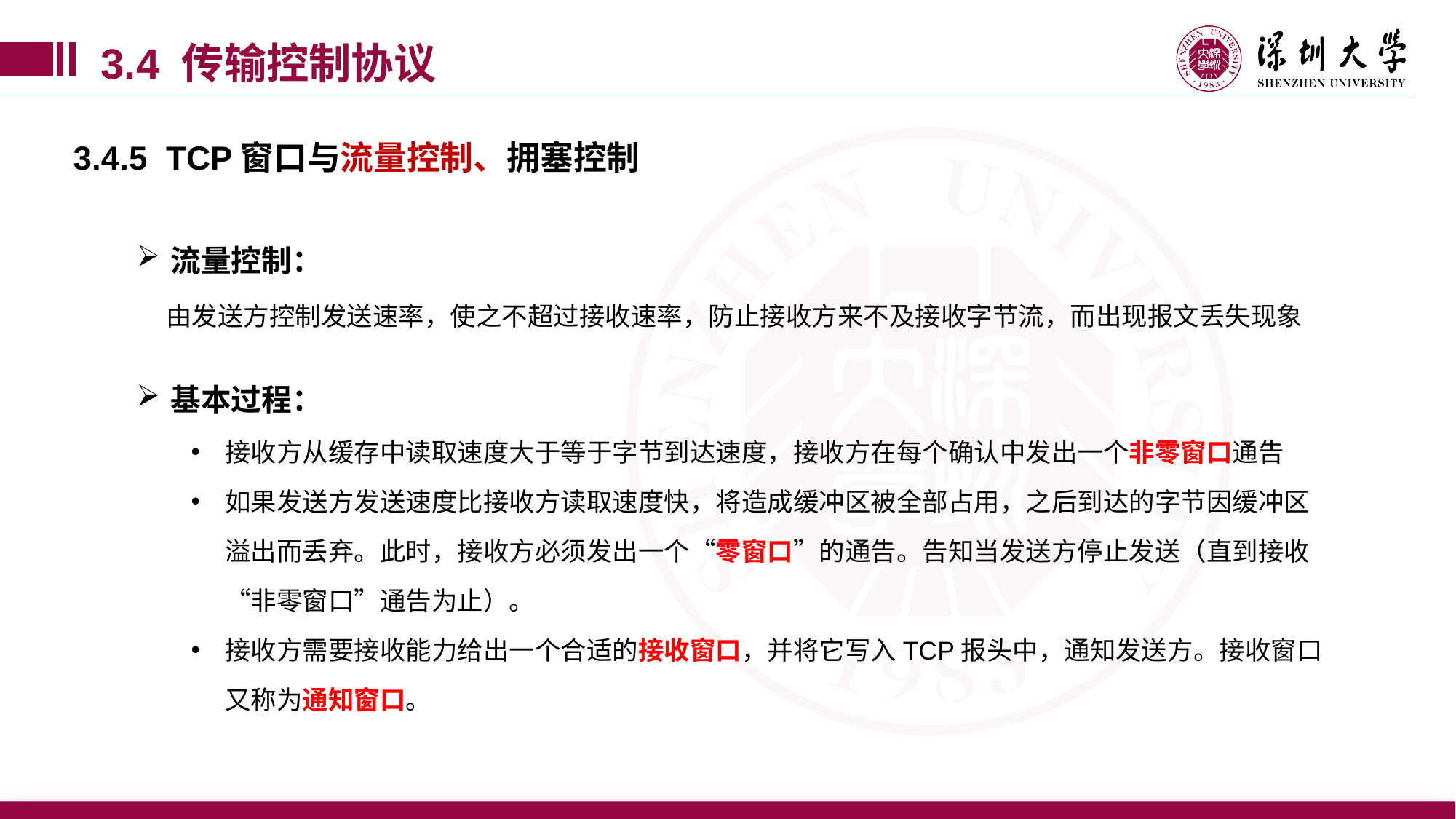

3.4 传输控制协议

3.4.5  TCP窗口与流量控制、拥塞控制
流量控制：
    由发送方控制发送速率，使之不超过接收速率，防止接收方来不及接收字节流，而出现报文丢失现象
基本过程：
接收方从缓存中读取速度大于等于字节到达速度，接收方在每个确认中发出一个非零窗口通告
如果发送方发送速度比接收方读取速度快，将造成缓冲区被全部占用，之后到达的字节因缓冲区溢出而丢弃。此时，接收方必须发出一个“零窗口”的通告。告知当发送方停止发送（直到接收“非零窗口”通告为止）。
接收方需要接收能力给出一个合适的接收窗口，并将它写入TCP报头中，通知发送方。接收窗口又称为通知窗口。